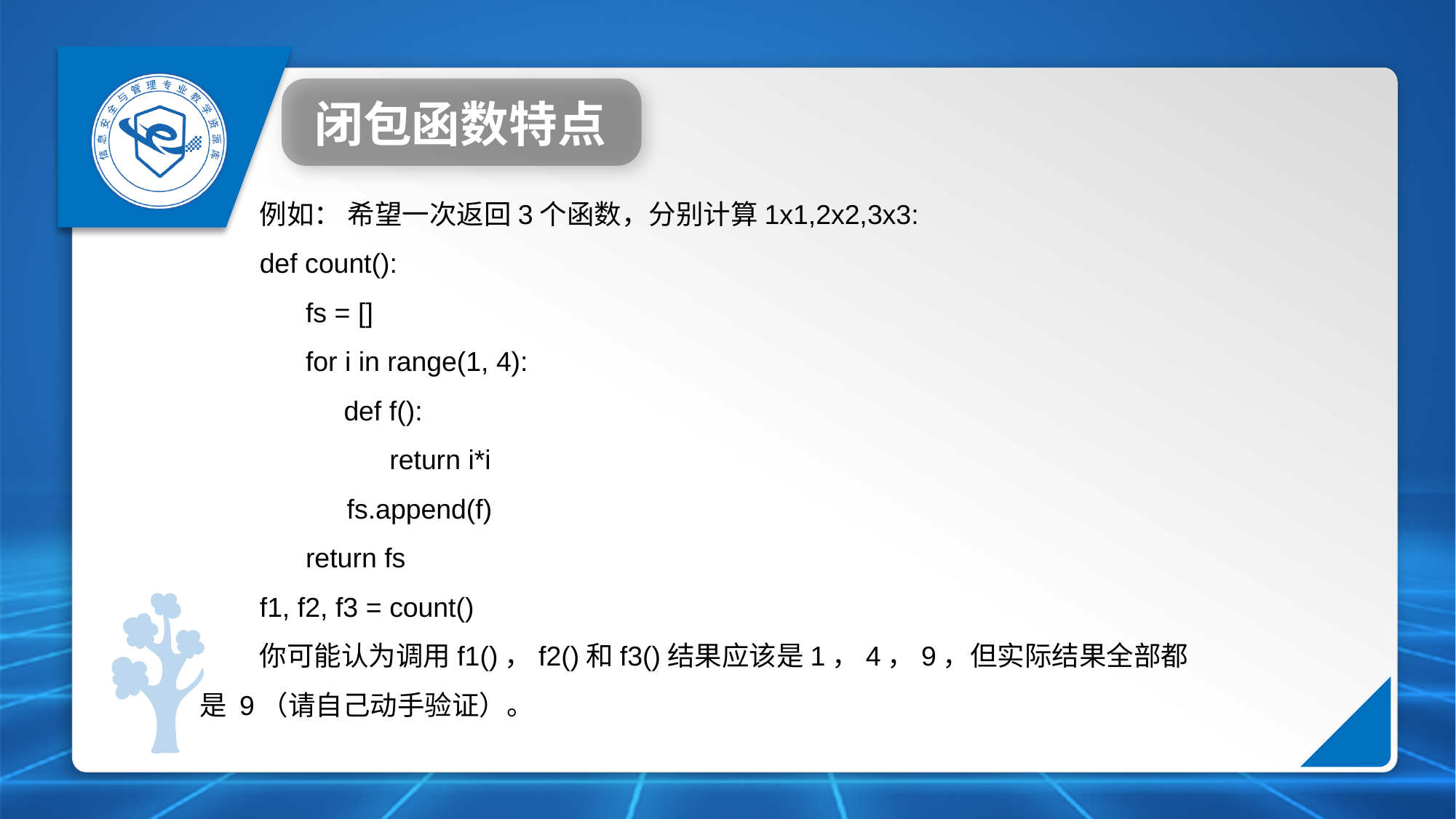

闭包函数特点
例如： 希望一次返回3个函数，分别计算1x1,2x2,3x3:
def count():
      fs = []
      for i in range(1, 4):
           def f():
                 return i*i
    	     fs.append(f)
      return fs
f1, f2, f3 = count()
你可能认为调用f1()，f2()和f3()结果应该是1，4，9，但实际结果全部都是 9（请自己动手验证）。